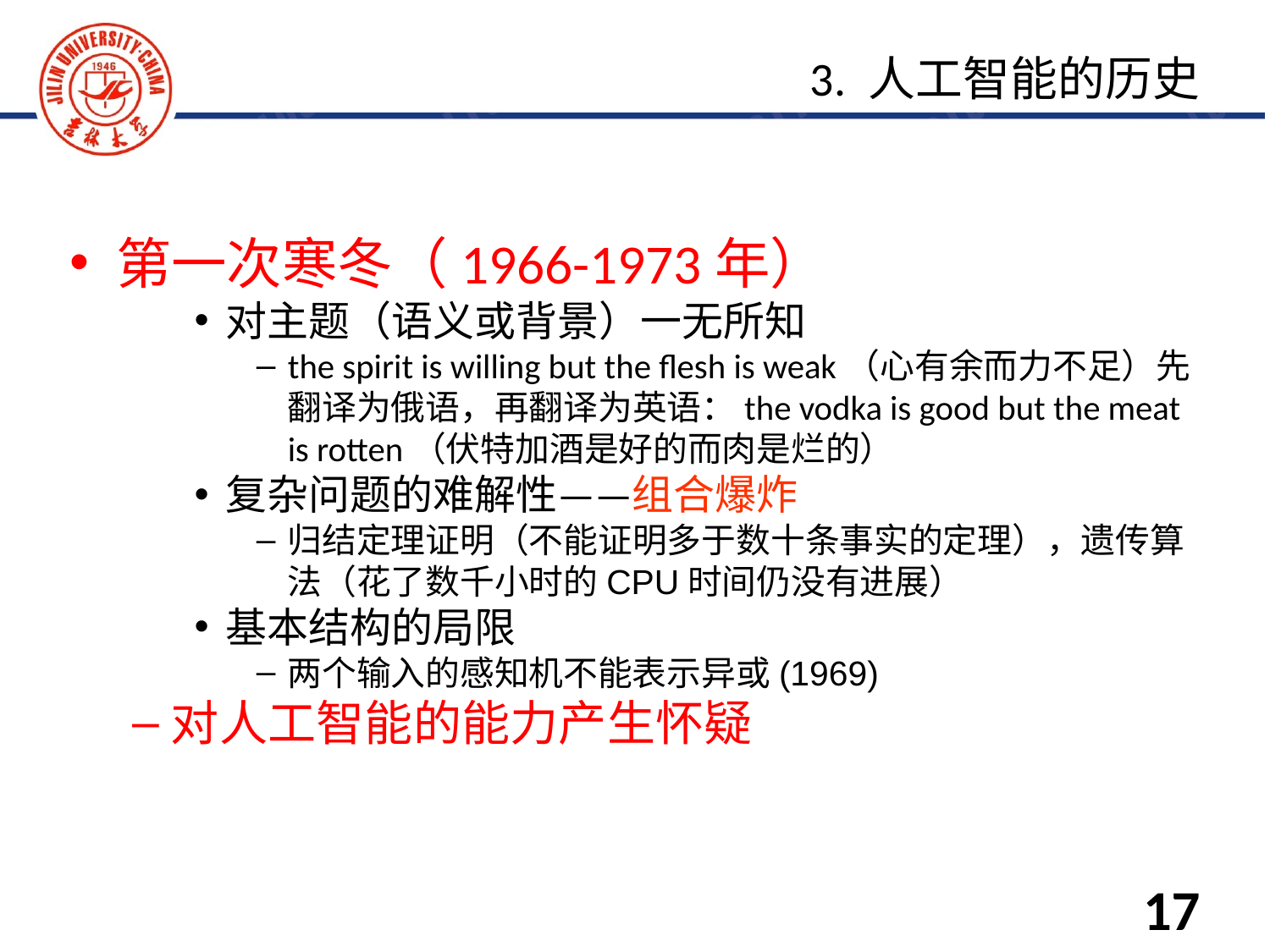

第一次寒冬（1966-1973年）
对主题（语义或背景）一无所知
the spirit is willing but the flesh is weak（心有余而力不足）先翻译为俄语，再翻译为英语：the vodka is good but the meat is rotten（伏特加酒是好的而肉是烂的）
复杂问题的难解性——组合爆炸
归结定理证明（不能证明多于数十条事实的定理），遗传算法（花了数千小时的CPU时间仍没有进展）
基本结构的局限
两个输入的感知机不能表示异或(1969)
对人工智能的能力产生怀疑
3. 人工智能的历史
17